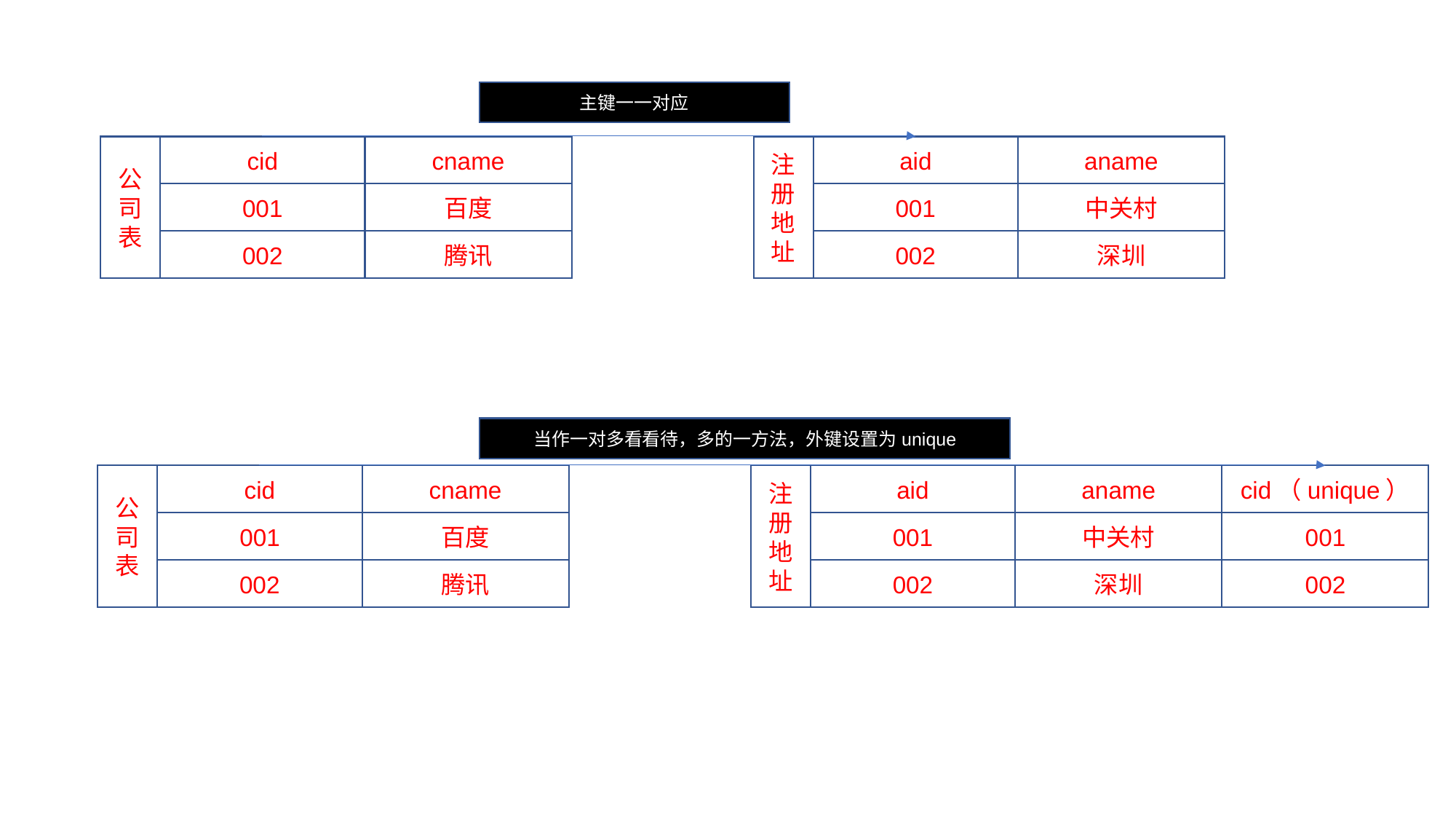

主键一一对应
公司表

cid
cname
001
百度
002
腾讯
注册地址

aid
aname
001
中关村
002
深圳
当作一对多看看待，多的一方法，外键设置为unique
cid（unique）
公司表

cid
cname
001
百度
002
腾讯
注册地址

aid
aname
001
中关村
002
深圳
001
002